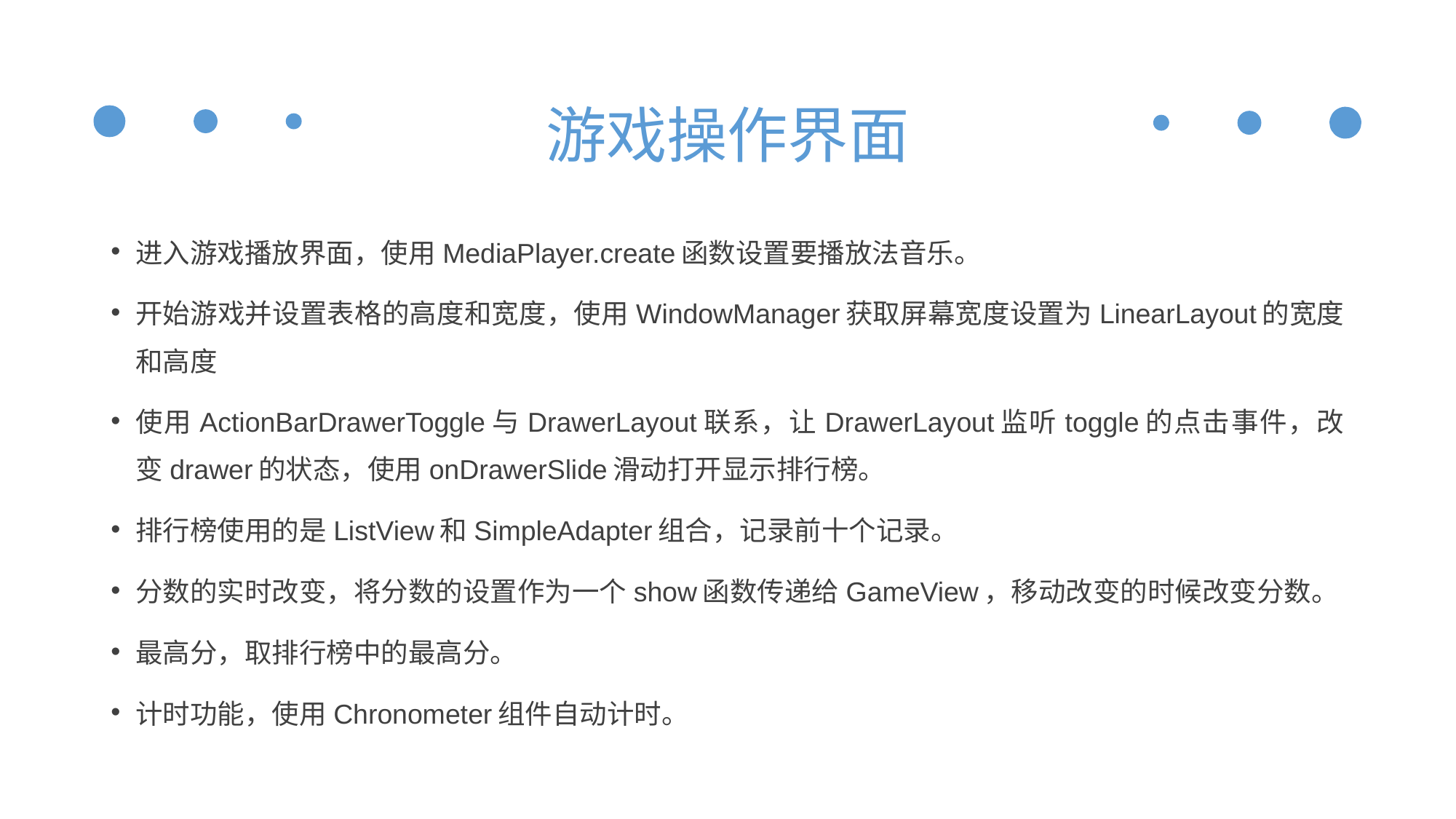

# 游戏操作界面
进入游戏播放界面，使用MediaPlayer.create函数设置要播放法音乐。
开始游戏并设置表格的高度和宽度，使用WindowManager获取屏幕宽度设置为LinearLayout的宽度和高度
使用ActionBarDrawerToggle与DrawerLayout联系，让DrawerLayout监听toggle的点击事件，改变drawer的状态，使用onDrawerSlide滑动打开显示排行榜。
排行榜使用的是ListView和SimpleAdapter组合，记录前十个记录。
分数的实时改变，将分数的设置作为一个show函数传递给GameView，移动改变的时候改变分数。
最高分，取排行榜中的最高分。
计时功能，使用Chronometer组件自动计时。